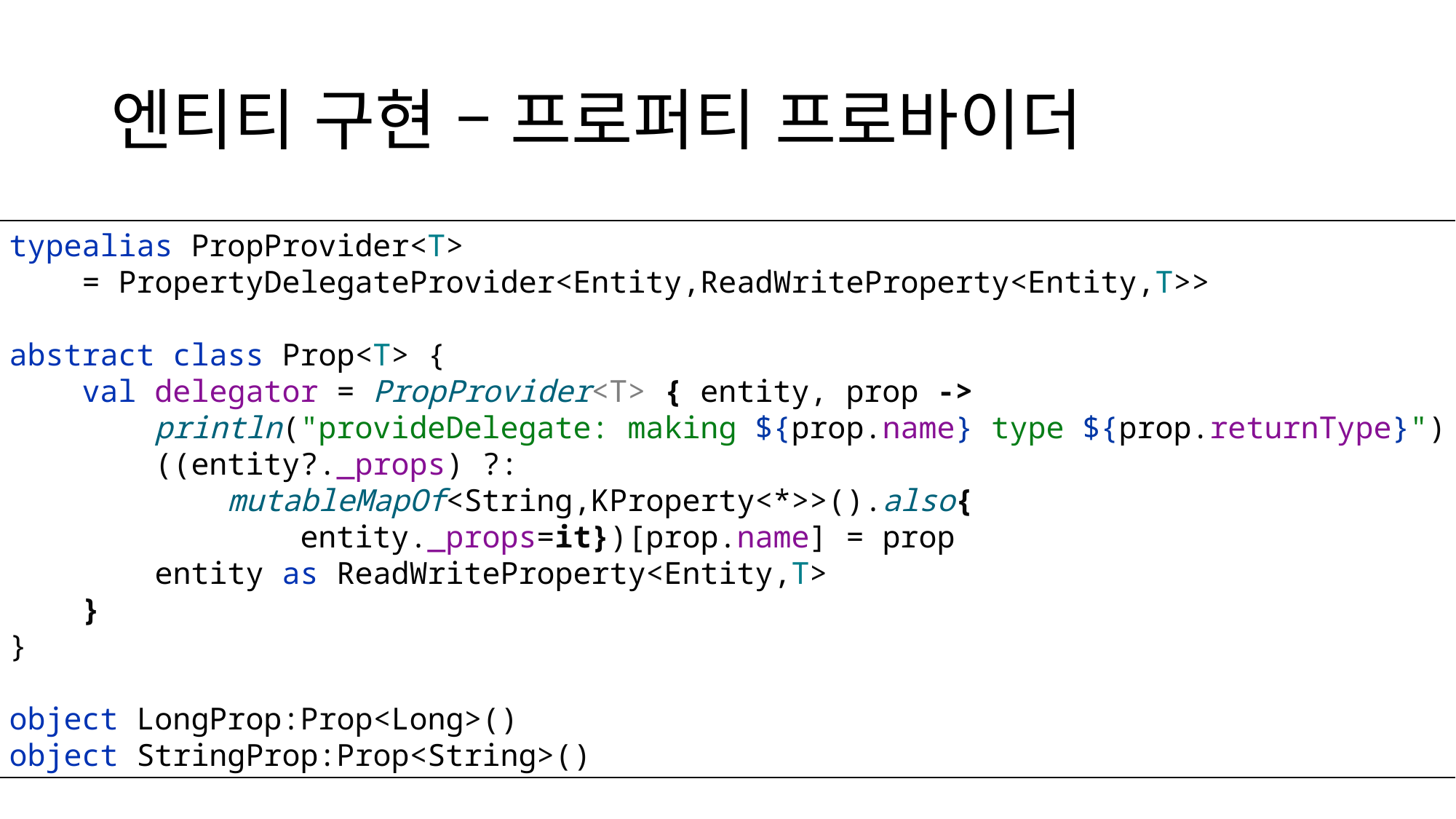

# 엔티티 구현 – 프로퍼티 프로바이더

typealias PropProvider<T>
    = PropertyDelegateProvider<Entity,ReadWriteProperty<Entity,T>>
abstract class Prop<T> {
    val delegator = PropProvider<T> { entity, prop ->
        println("provideDelegate: making ${prop.name} type ${prop.returnType}")
        ((entity?._props) ?:
            mutableMapOf<String,KProperty<*>>().also{
                entity._props=it})[prop.name] = prop
        entity as ReadWriteProperty<Entity,T>
    }
}
object LongProp:Prop<Long>()
object StringProp:Prop<String>()